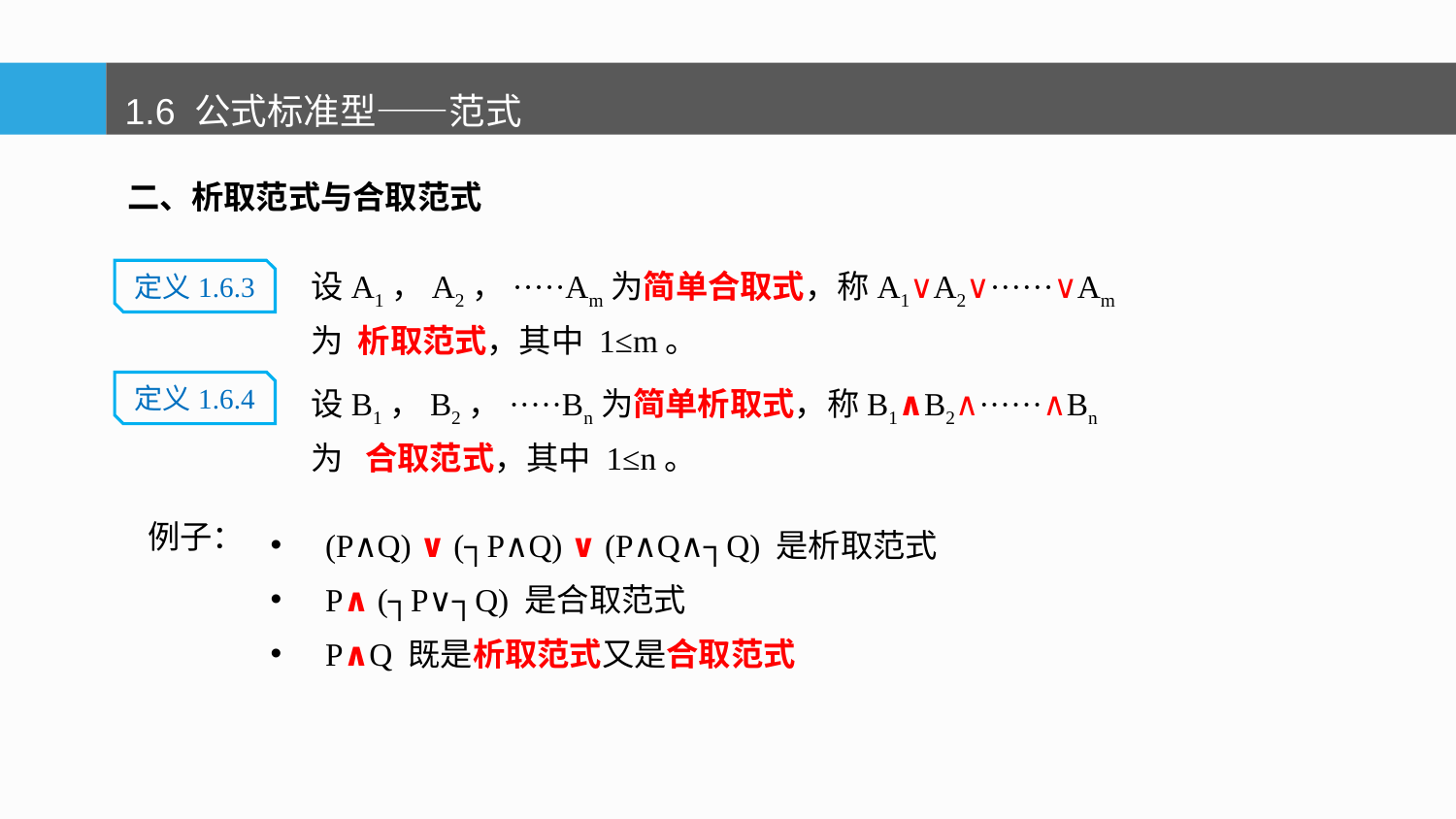

1.6 公式标准型——范式

二、析取范式与合取范式
设A1，A2，·····Am为简单合取式，称A1∨A2∨······∨Am为  析取范式，其中 1≤m。

定义1.6.3
设B1，B2，·····Bn为简单析取式，称B1∧B2∧······∧Bn为   合取范式，其中 1≤n。
定义1.6.4
例子：
(P∧Q) ∨ (┐P∧Q) ∨ (P∧Q∧┐Q) 是析取范式
P∧ (┐P∨┐Q) 是合取范式
P∧Q 既是析取范式又是合取范式